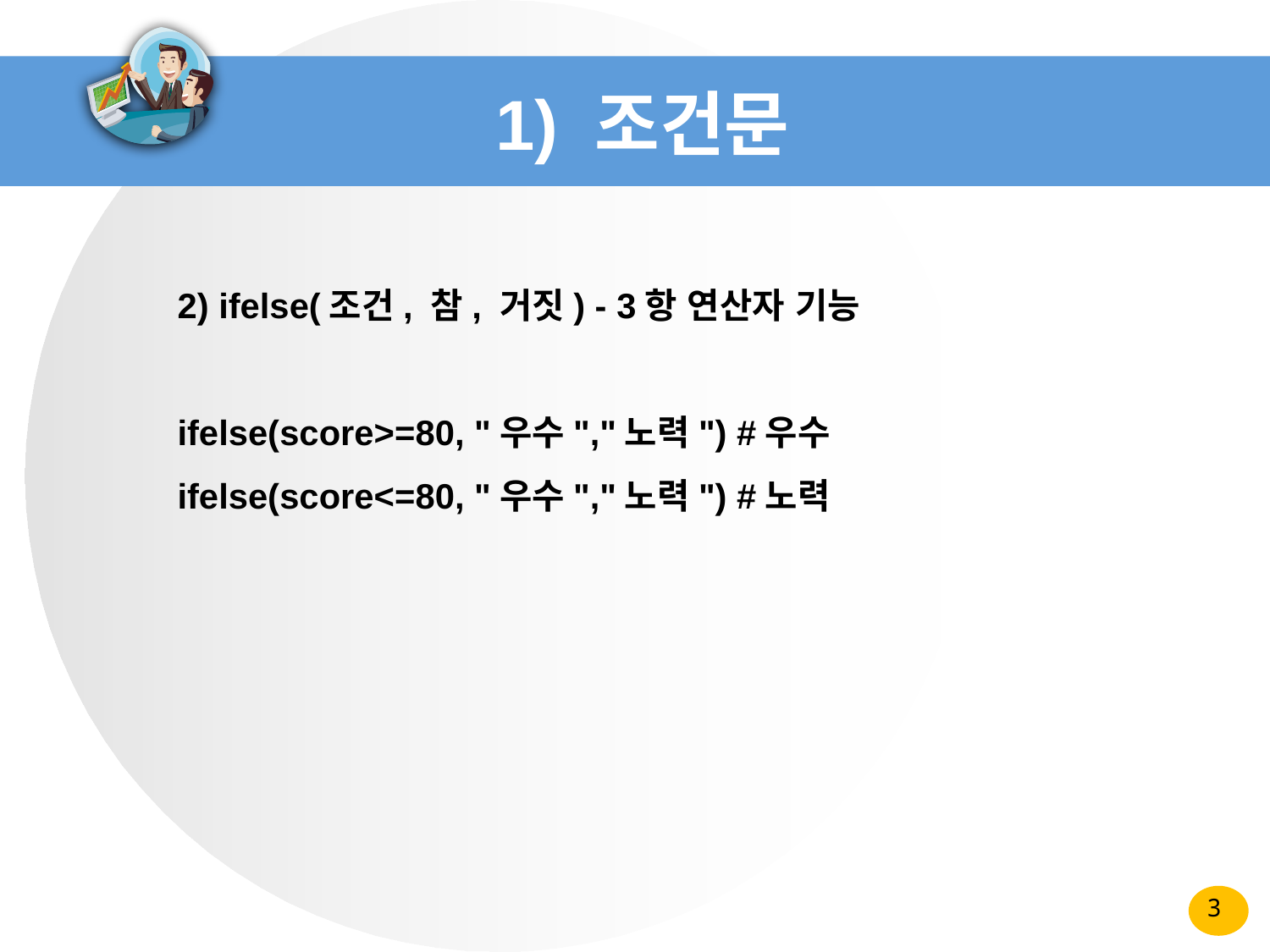

# 1) 조건문
2) ifelse(조건, 참, 거짓) - 3항 연산자 기능

ifelse(score>=80, "우수","노력") #우수
ifelse(score<=80, "우수","노력") #노력
3